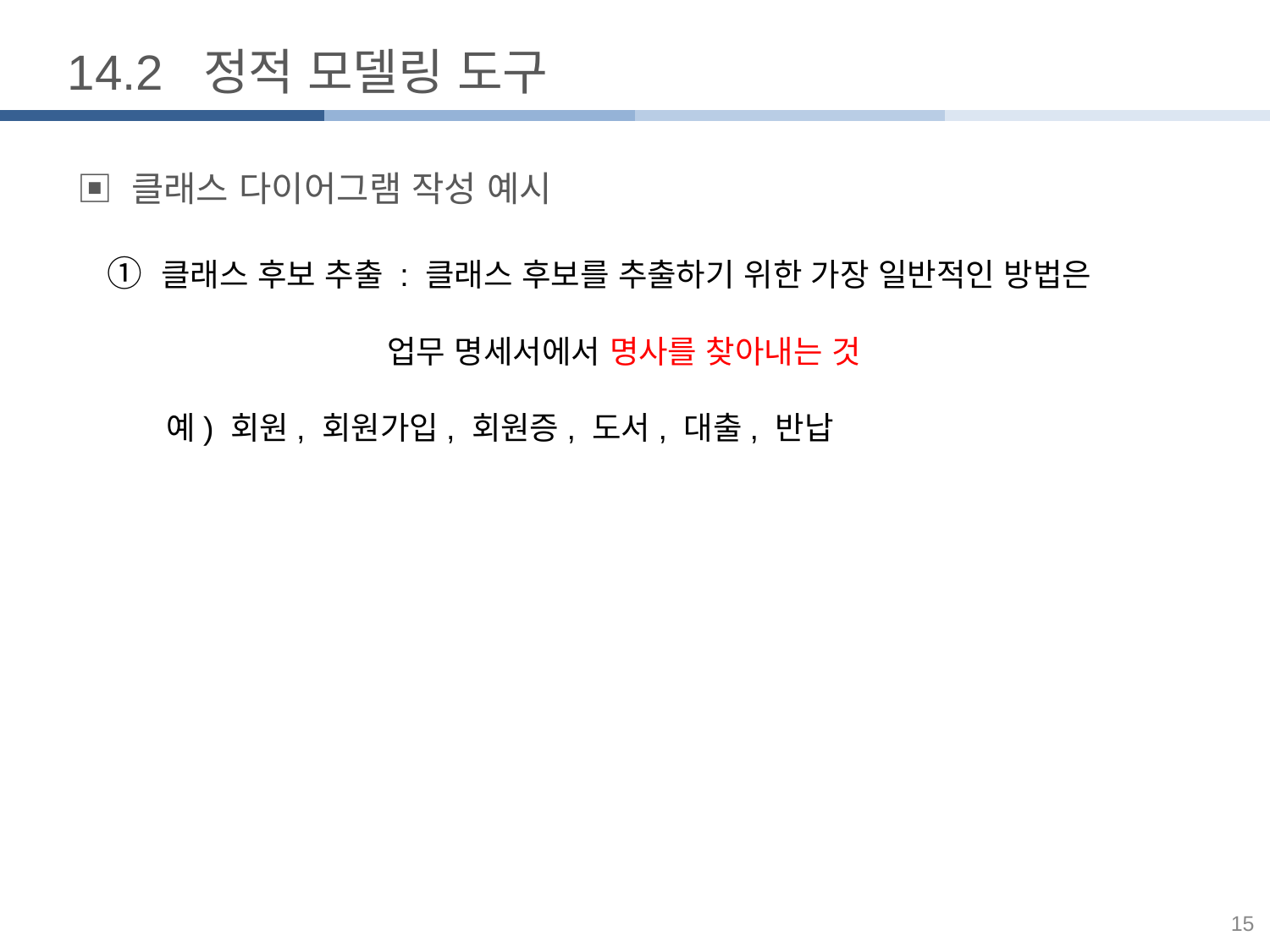

14.2  정적 모델링 도구
▣ 클래스 다이어그램 작성 예시
   ① 클래스 후보 추출 : 클래스 후보를 추출하기 위한 가장 일반적인 방법은
                                  업무 명세서에서 명사를 찾아내는 것
     예) 회원, 회원가입, 회원증, 도서, 대출, 반납
15